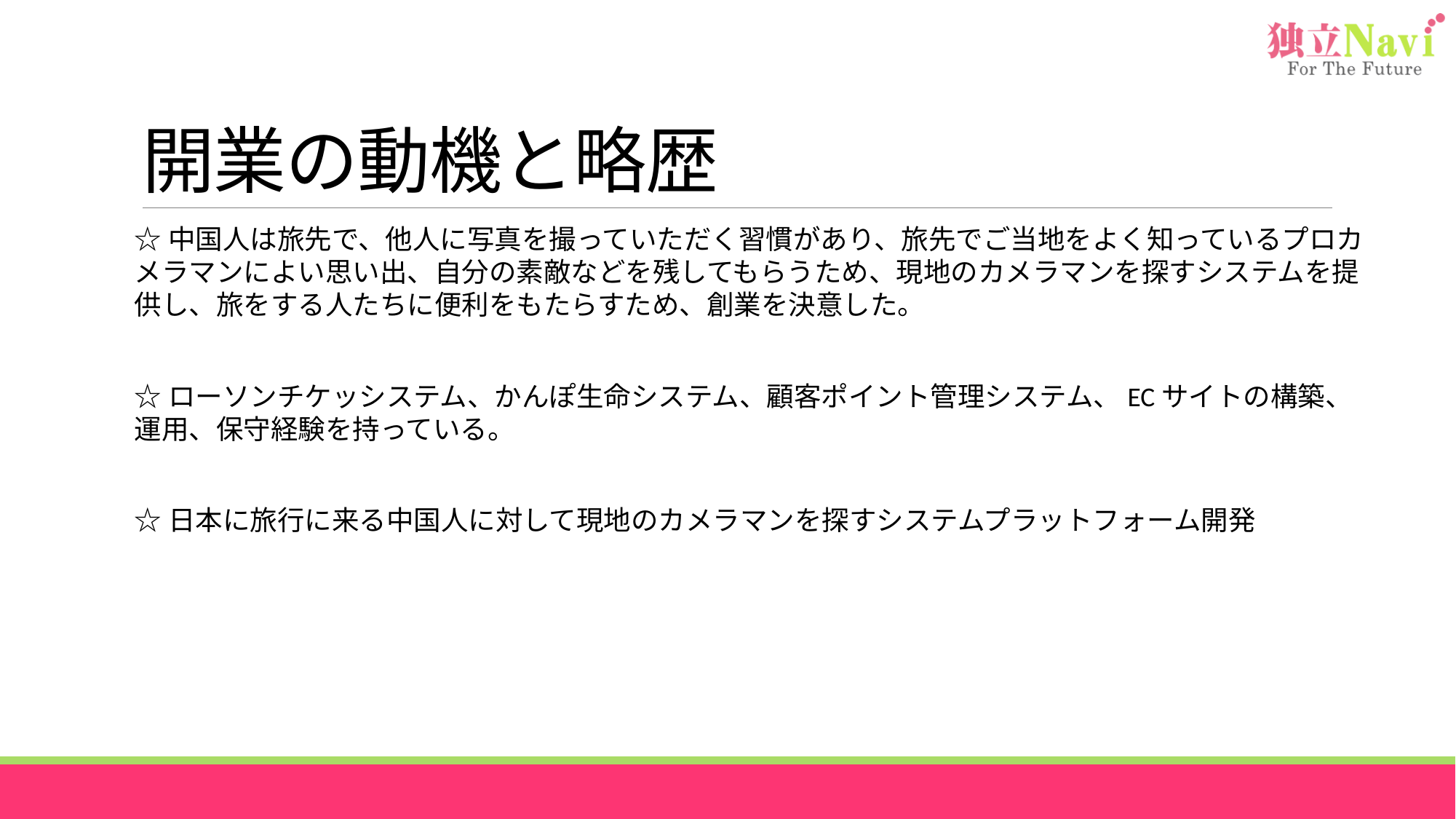

# 開業の動機と略歴
☆中国人は旅先で、他人に写真を撮っていただく習慣があり、旅先でご当地をよく知っているプロカメラマンによい思い出、自分の素敵などを残してもらうため、現地のカメラマンを探すシステムを提供し、旅をする人たちに便利をもたらすため、創業を決意した。
☆ローソンチケッシステム、かんぽ生命システム、顧客ポイント管理システム、ECサイトの構築、運用、保守経験を持っている。
☆日本に旅行に来る中国人に対して現地のカメラマンを探すシステムプラットフォーム開発